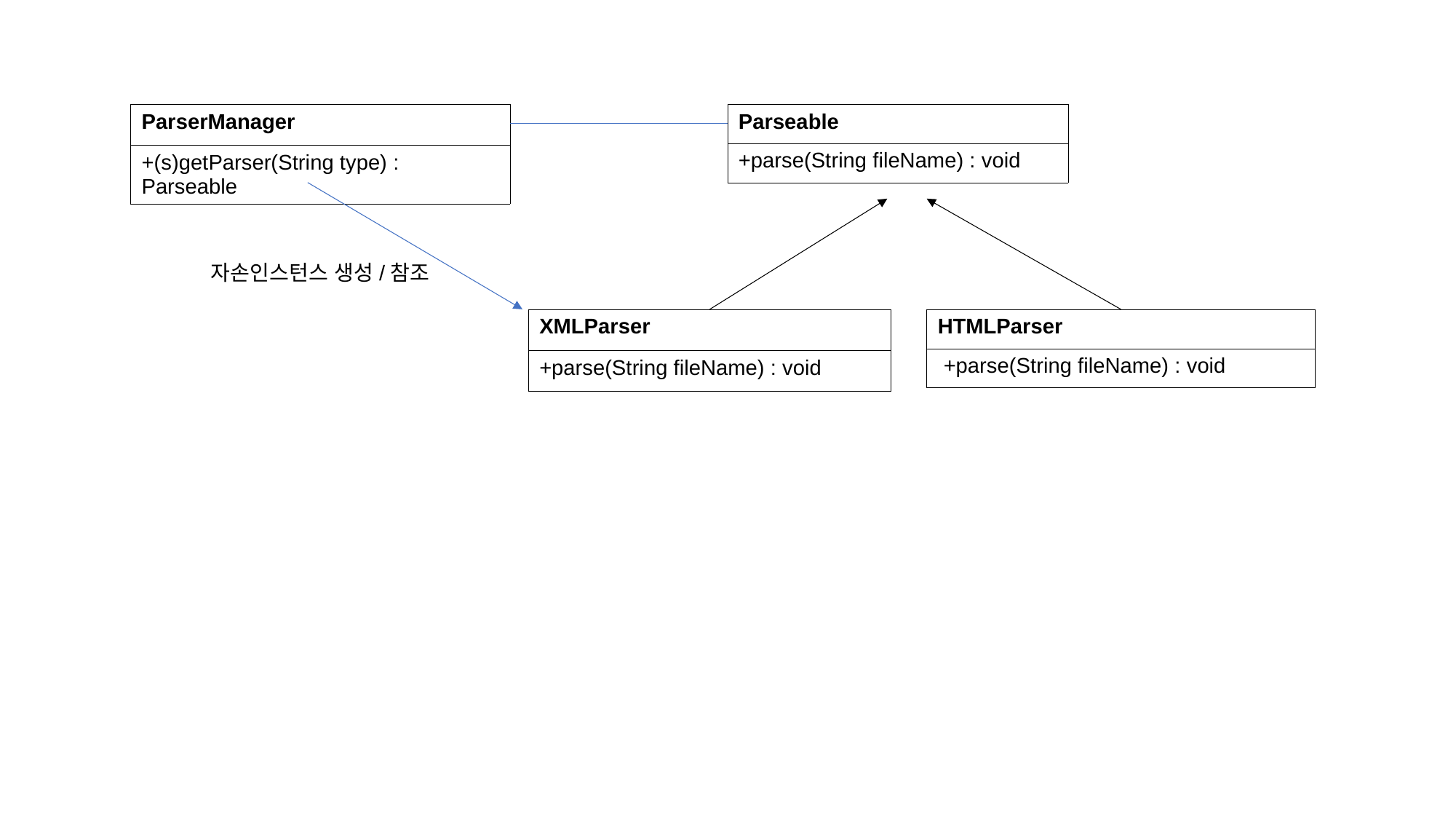

| ParserManager |
| --- |
| +(s)getParser(String type) : Parseable |
| Parseable |
| --- |
| +parse(String fileName) : void |
자손인스턴스 생성/참조
| XMLParser |
| --- |
| +parse(String fileName) : void |
| HTMLParser |
| --- |
| +parse(String fileName) : void |